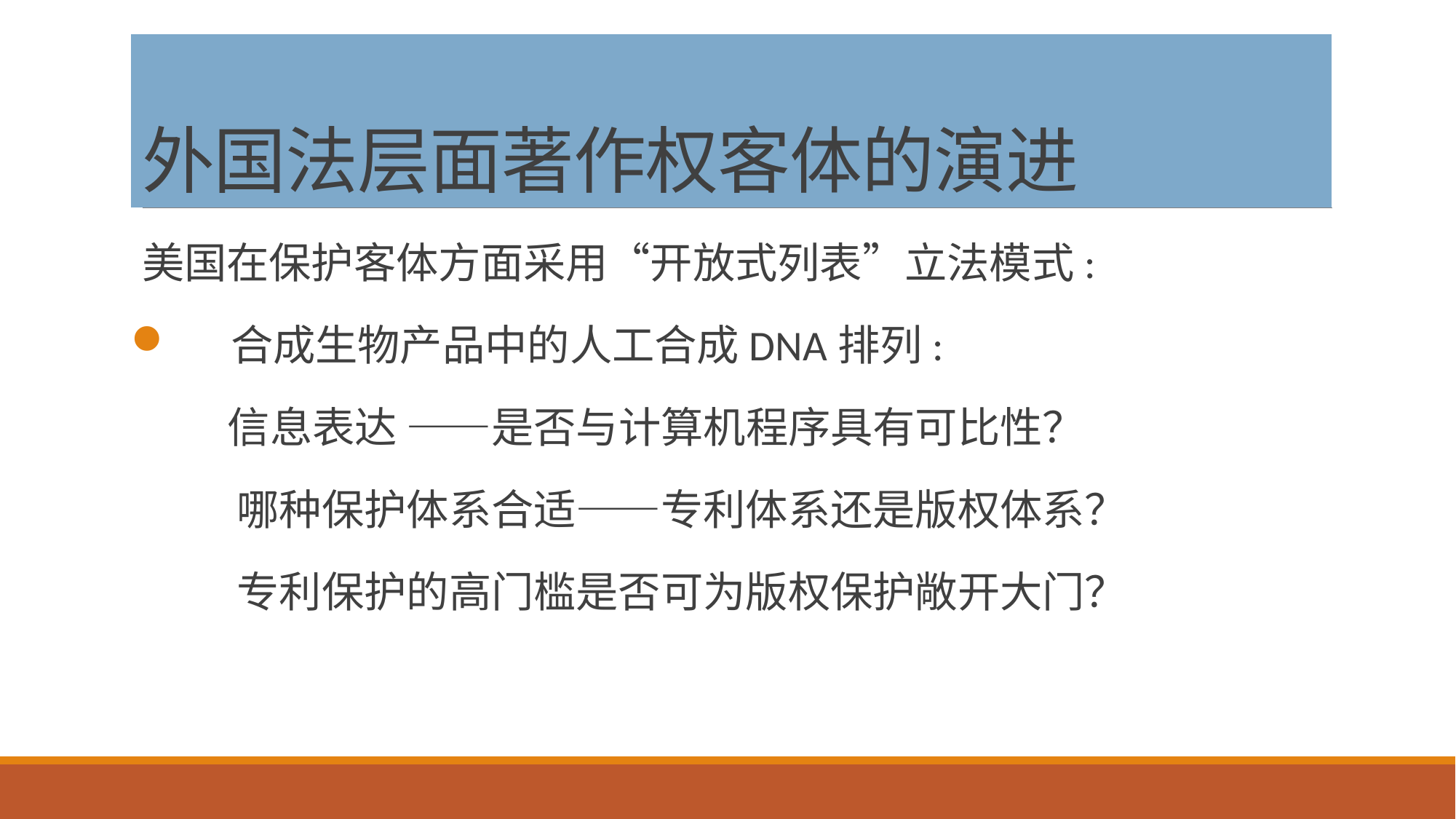

# 外国法层面著作权客体的演进
美国在保护客体方面采用“开放式列表”立法模式:
     合成生物产品中的人工合成DNA排列:
        信息表达 ——是否与计算机程序具有可比性？
         哪种保护体系合适——专利体系还是版权体系？
         专利保护的高门槛是否可为版权保护敞开大门？